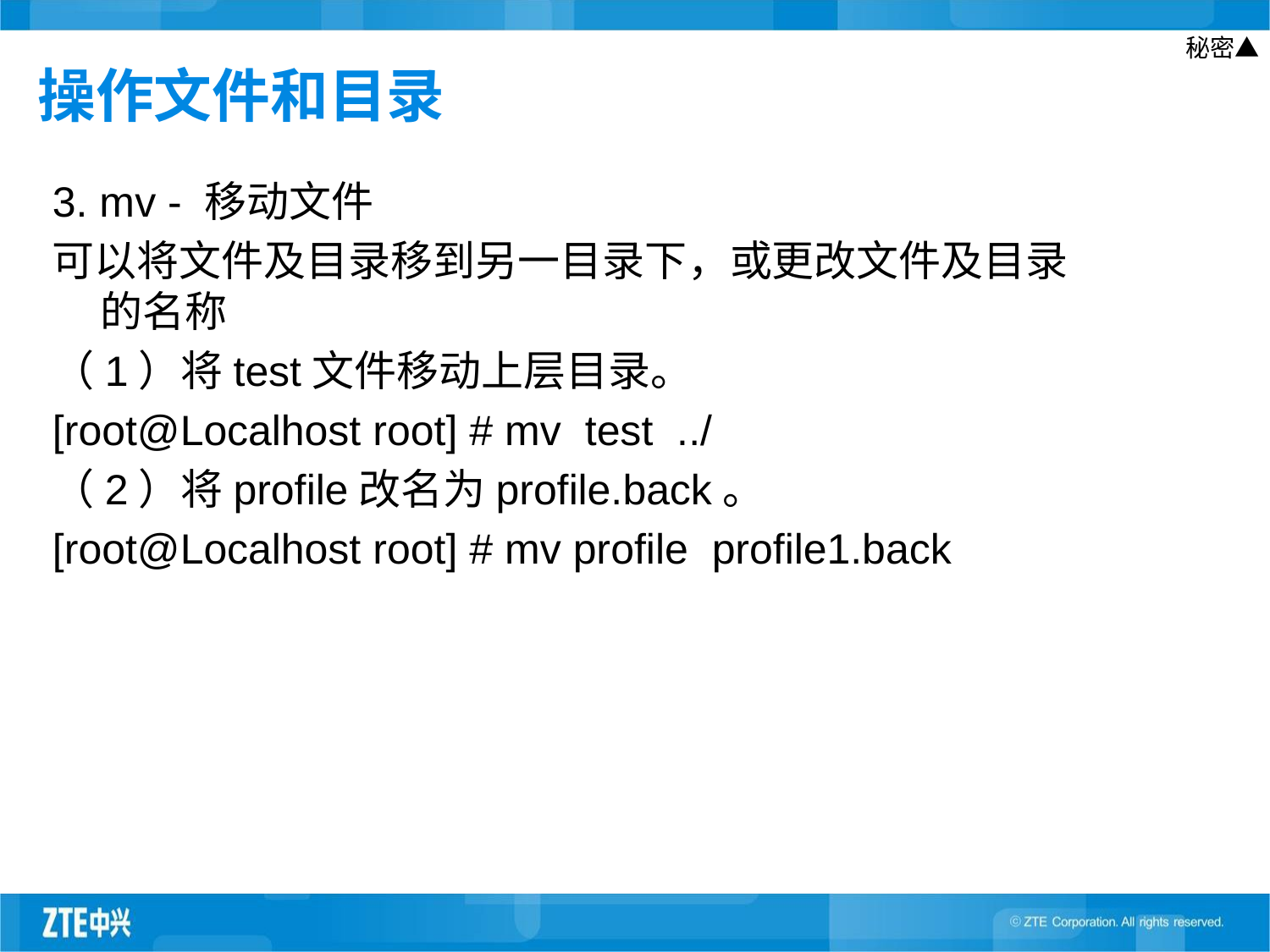

# 操作文件和目录
3. mv - 移动文件
可以将文件及目录移到另一目录下，或更改文件及目录的名称
（1）将test文件移动上层目录。
[root@Localhost root] # mv  test  ../
（2）将profile改名为profile.back。
[root@Localhost root] # mv profile  profile1.back